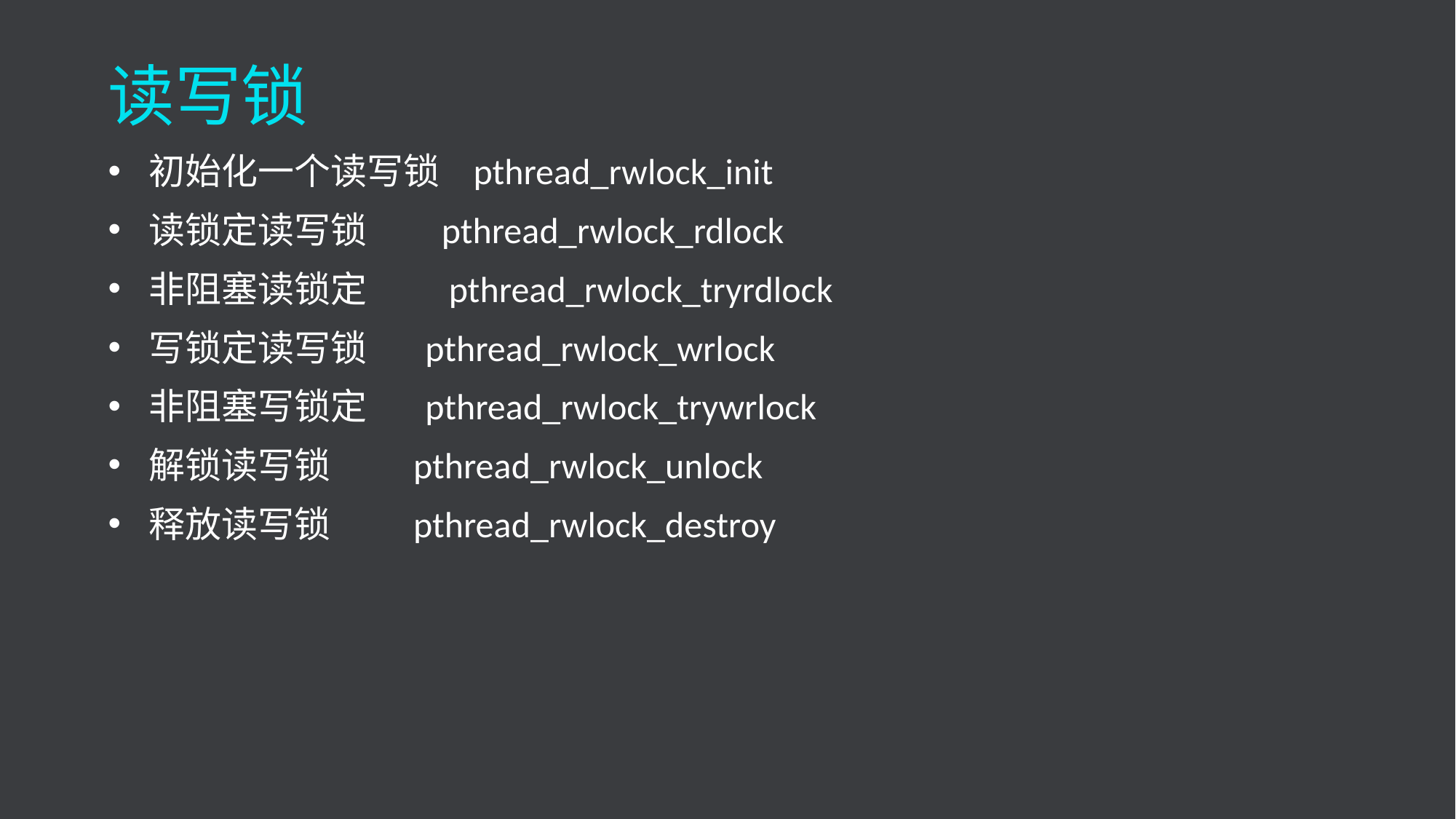

读写锁
初始化一个读写锁   pthread_rwlock_init
读锁定读写锁        pthread_rwlock_rdlock
非阻塞读锁定　　pthread_rwlock_tryrdlock
写锁定读写锁      pthread_rwlock_wrlock
非阻塞写锁定      pthread_rwlock_trywrlock
解锁读写锁         pthread_rwlock_unlock
释放读写锁         pthread_rwlock_destroy